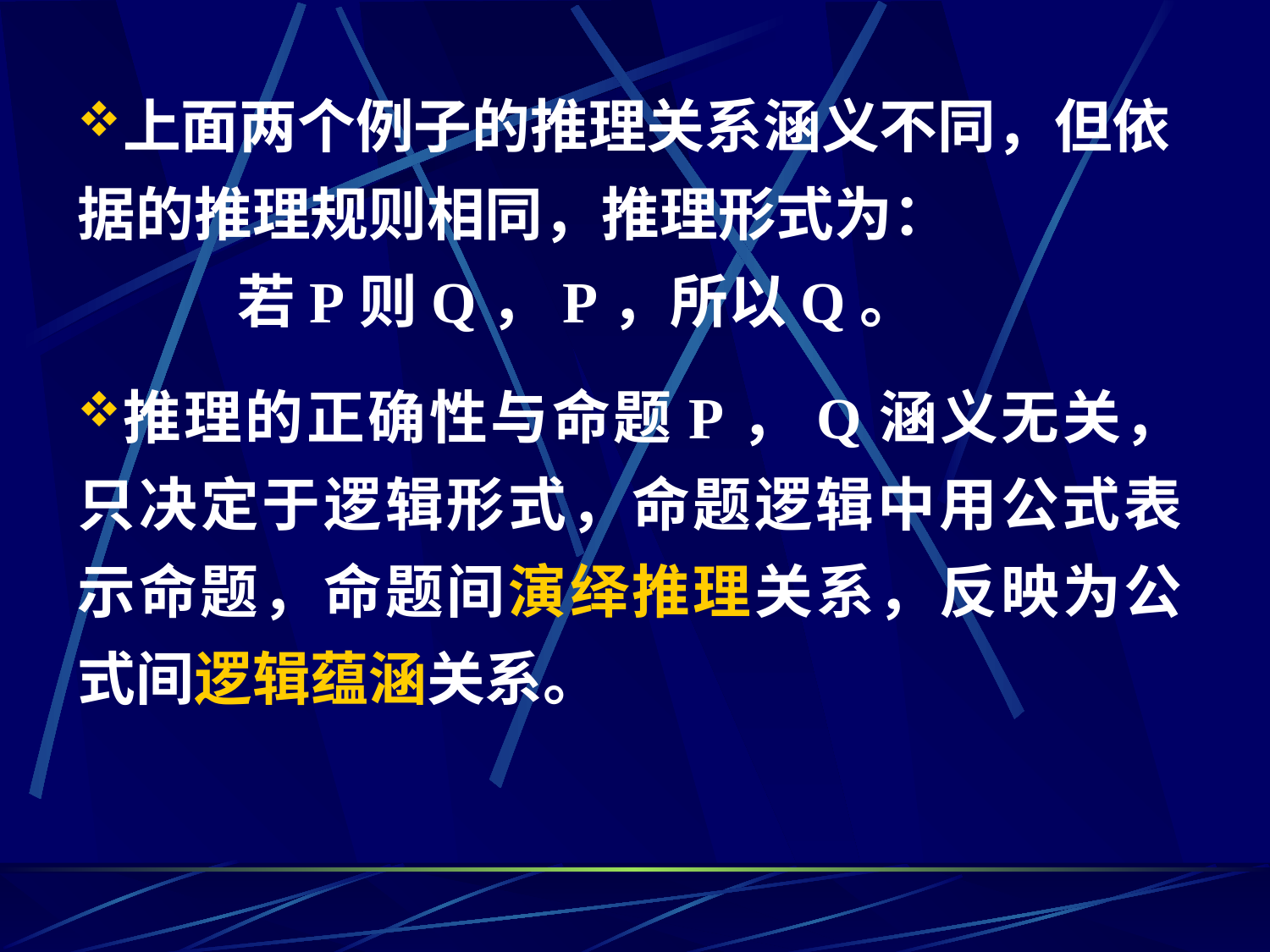

上面两个例子的推理关系涵义不同，但依据的推理规则相同，推理形式为：
	若P则Q，P，所以Q。
推理的正确性与命题P，Q涵义无关，只决定于逻辑形式，命题逻辑中用公式表示命题，命题间演绎推理关系，反映为公式间逻辑蕴涵关系。
52